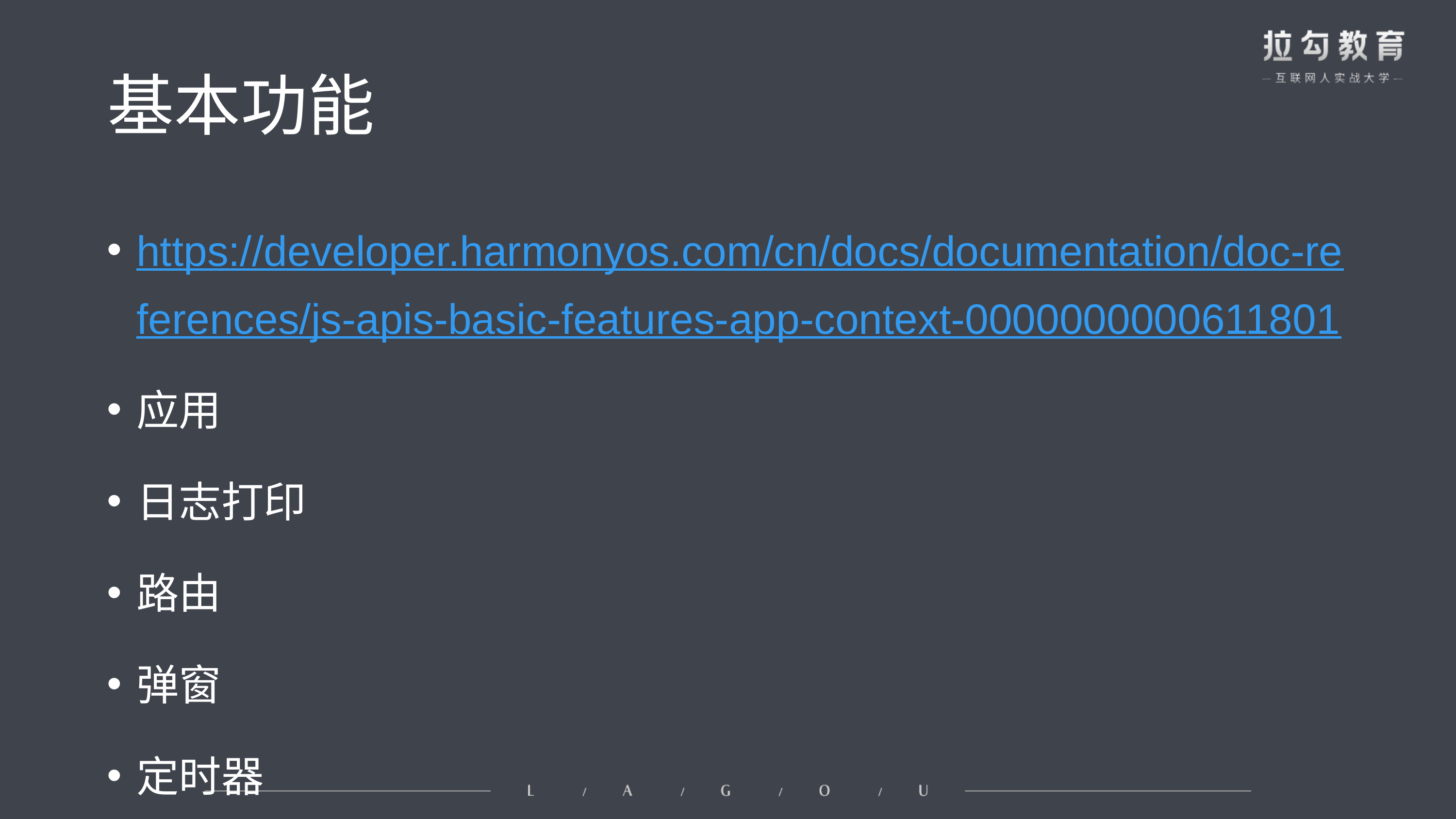

# 基本功能
https://developer.harmonyos.com/cn/docs/documentation/doc-references/js-apis-basic-features-app-context-0000000000611801
应用
日志打印
路由
弹窗
定时器